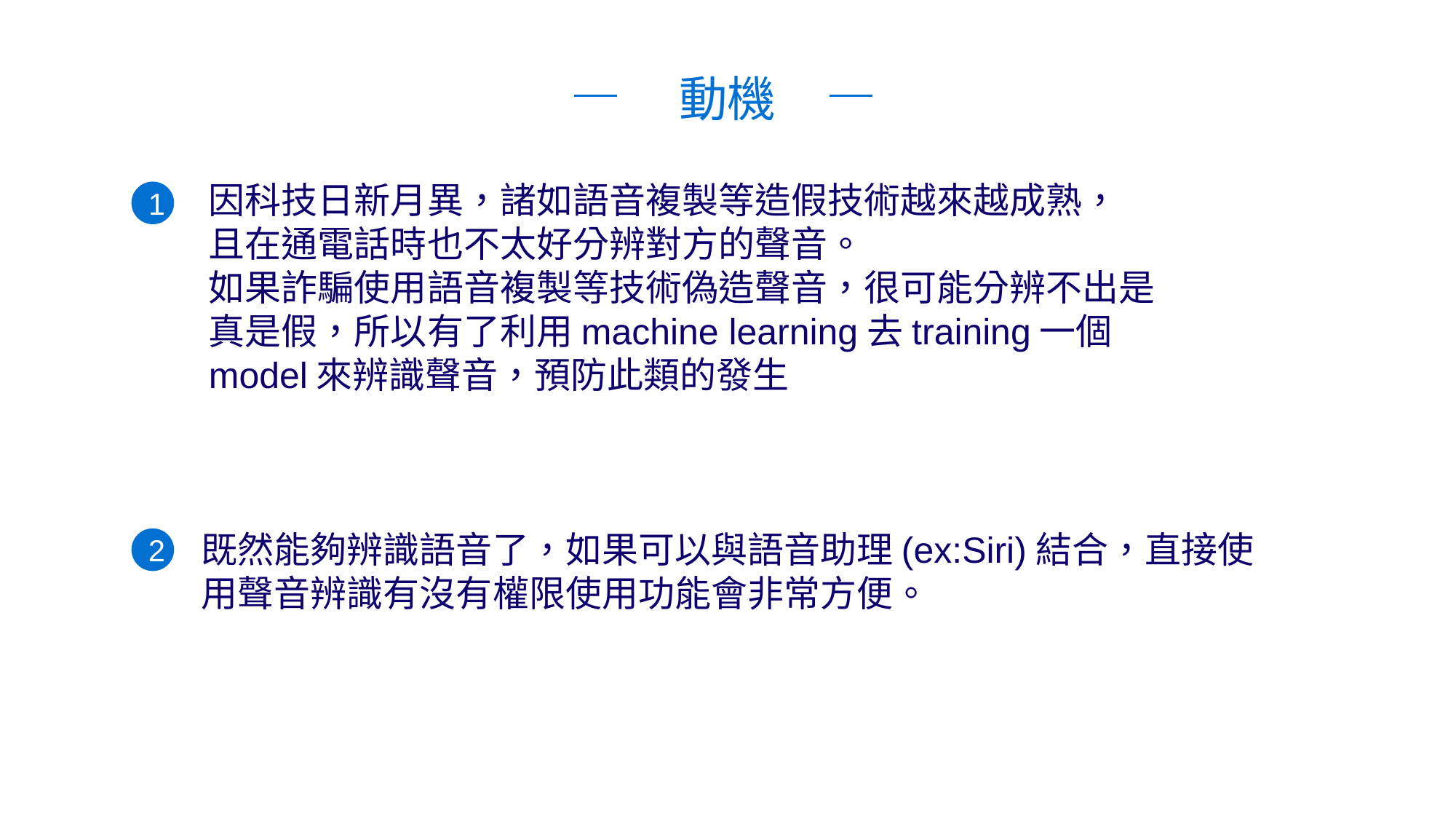

動機
因科技日新月異，諸如語音複製等造假技術越來越成熟，
且在通電話時也不太好分辨對方的聲音。
如果詐騙使用語音複製等技術偽造聲音，很可能分辨不出是真是假，所以有了利用machine learning去training一個model來辨識聲音，預防此類的發生
1
既然能夠辨識語音了，如果可以與語音助理(ex:Siri)結合，直接使用聲音辨識有沒有權限使用功能會非常方便。
2